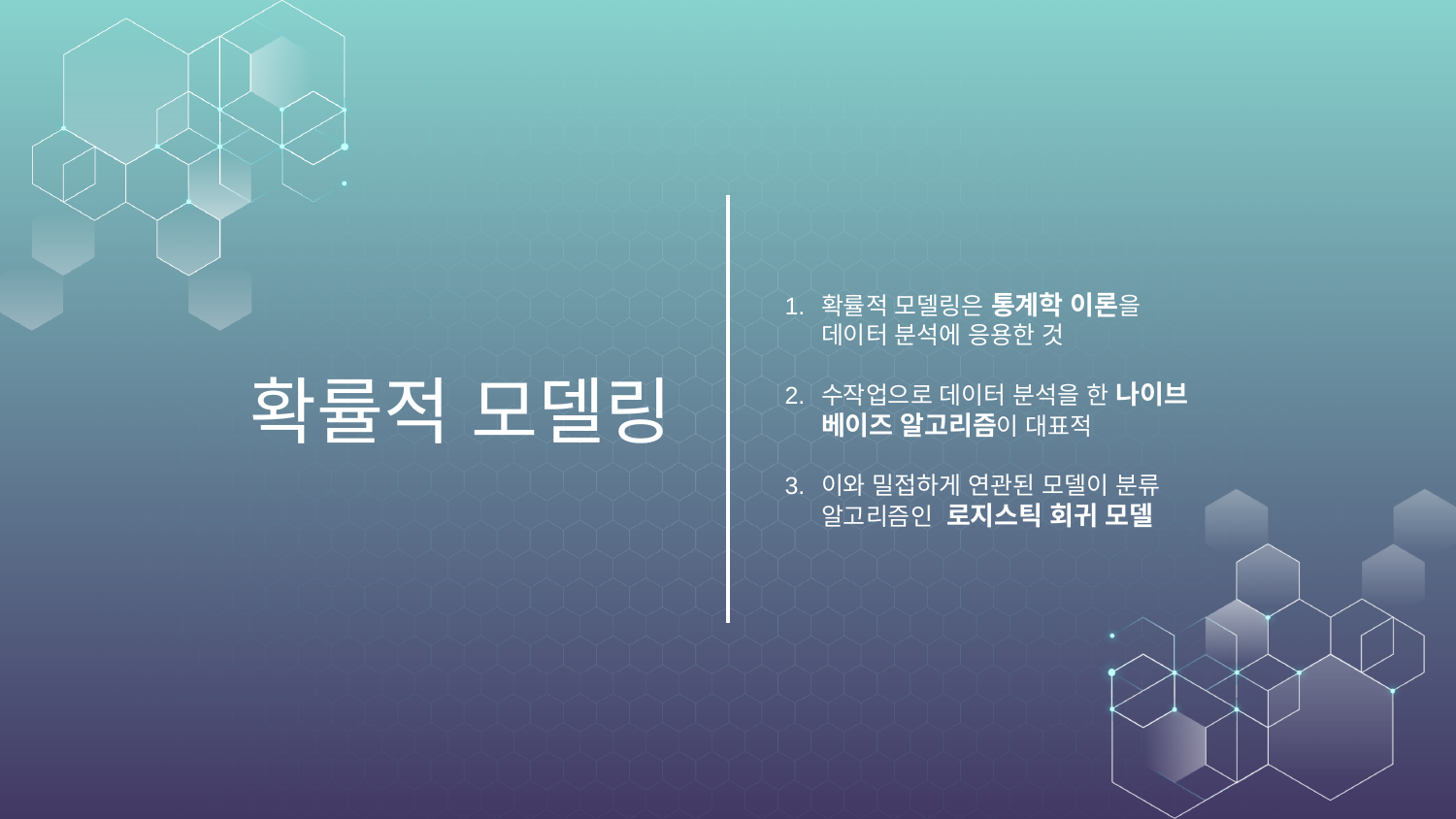

확률적 모델링은 통계학 이론을 데이터 분석에 응용한 것

수작업으로 데이터 분석을 한 나이브 베이즈 알고리즘이 대표적

이와 밀접하게 연관된 모델이 분류 알고리즘인  로지스틱 회귀 모델
# 확률적 모델링